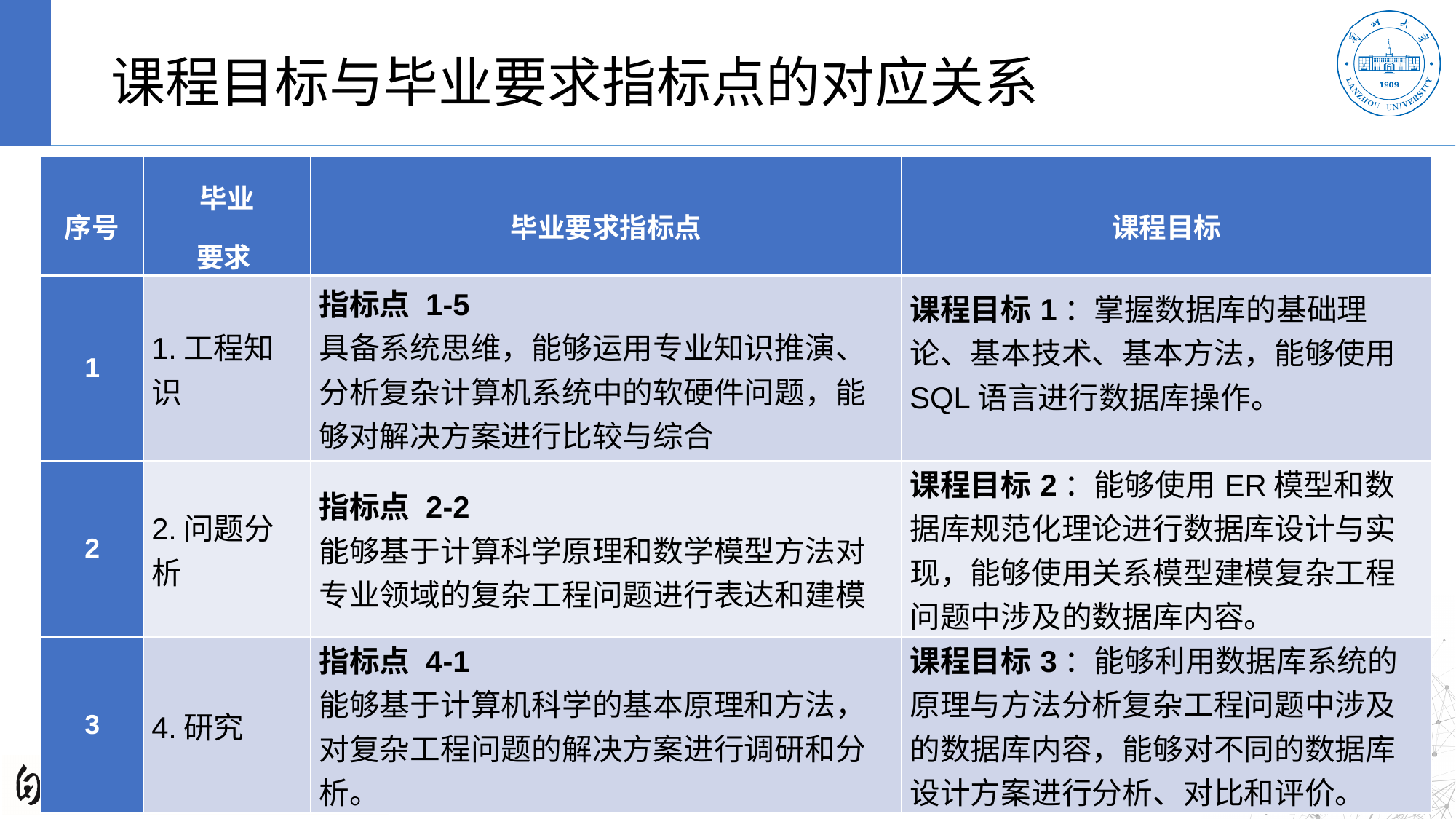

# 课程目标与毕业要求指标点的对应关系
| 序号 | 毕业 要求 | 毕业要求指标点 | 课程目标 |
| --- | --- | --- | --- |
| 1 | 1.工程知识 | 指标点 1-5 具备系统思维，能够运用专业知识推演、分析复杂计算机系统中的软硬件问题，能够对解决方案进行比较与综合 | 课程目标1：掌握数据库的基础理论、基本技术、基本方法，能够使用SQL语言进行数据库操作。 |
| 2 | 2.问题分析 | 指标点 2-2 能够基于计算科学原理和数学模型方法对专业领域的复杂工程问题进行表达和建模 | 课程目标2：能够使用ER模型和数据库规范化理论进行数据库设计与实现，能够使用关系模型建模复杂工程问题中涉及的数据库内容。 |
| 3 | 4.研究 | 指标点 4-1 能够基于计算机科学的基本原理和方法，对复杂工程问题的解决方案进行调研和分析。 | 课程目标3：能够利用数据库系统的原理与方法分析复杂工程问题中涉及的数据库内容，能够对不同的数据库设计方案进行分析、对比和评价。 |

2020/9/6
7